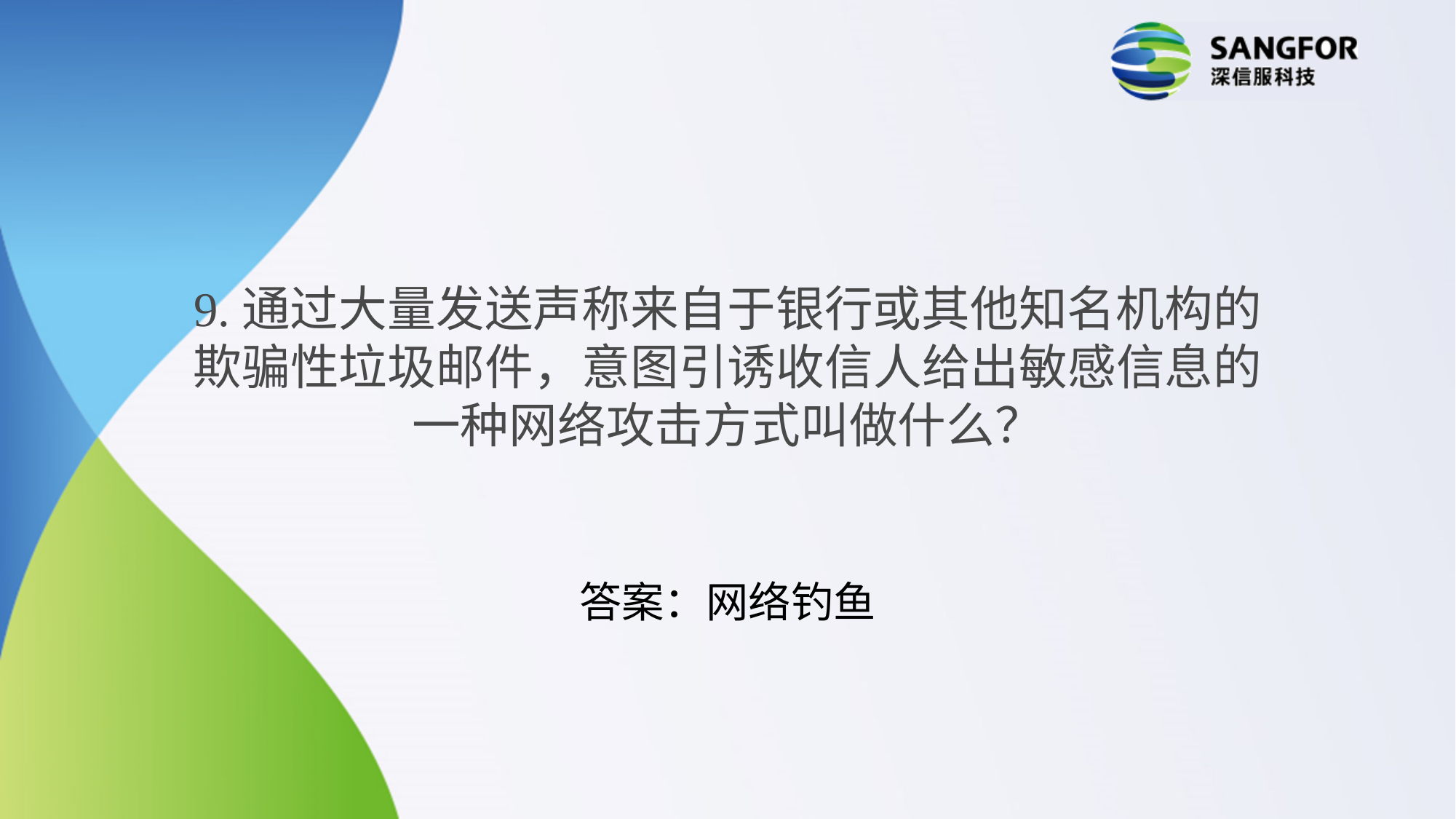

9.通过大量发送声称来自于银行或其他知名机构的
欺骗性垃圾邮件，意图引诱收信人给出敏感信息的
一种网络攻击方式叫做什么？
答案：网络钓鱼